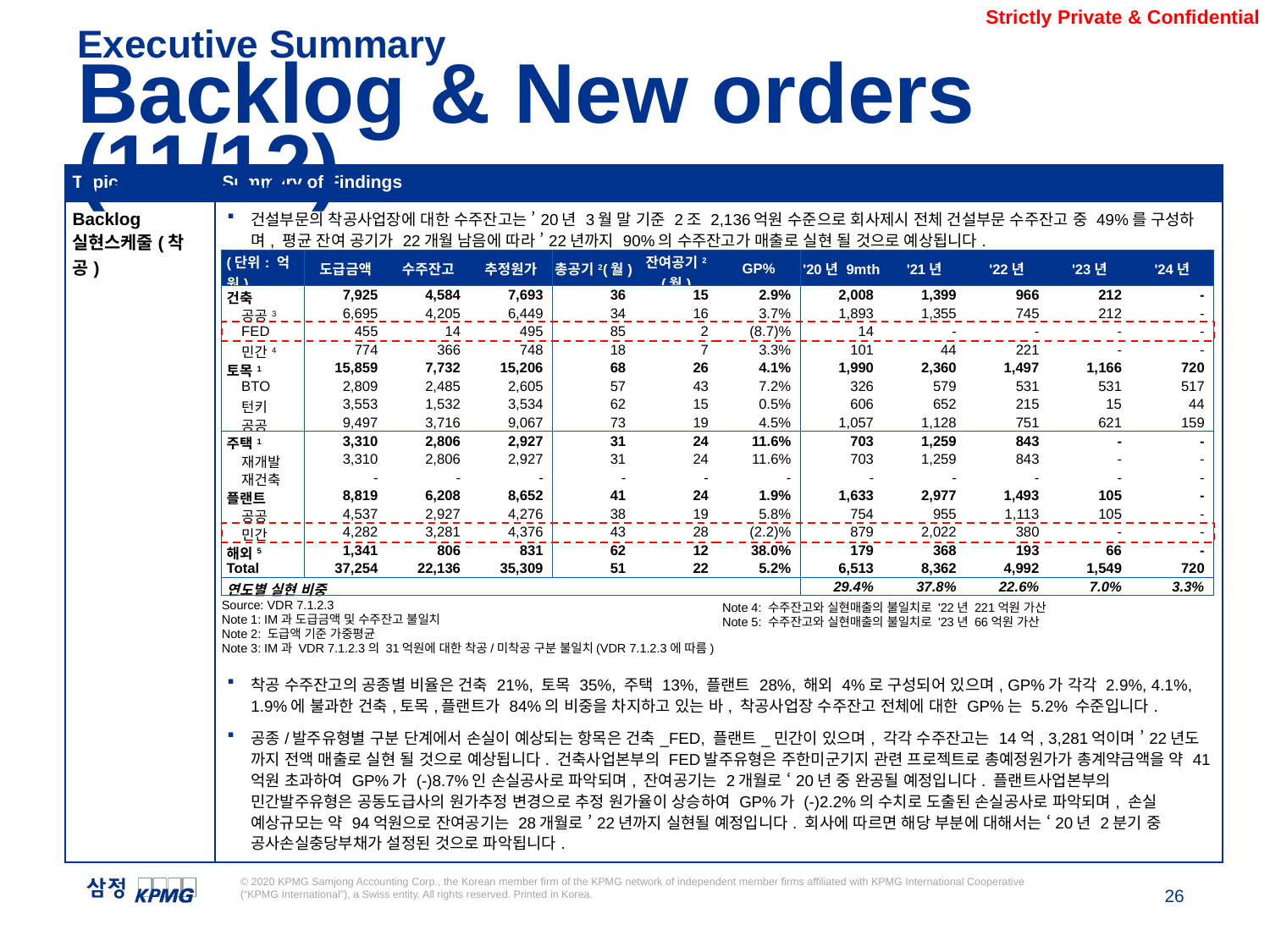

Executive Summary

Backlog & New orders (11/12)
| Topic | Summary of Findings |
| --- | --- |
| Backlog 실현스케줄(착공) | 건설부문의 착공사업장에 대한 수주잔고는 ’20년 3월 말 기준 2조 2,136억원 수준으로 회사제시 전체 건설부문 수주잔고 중 49%를 구성하며, 평균 잔여 공기가 22개월 남음에 따라 ’22년까지 90%의 수주잔고가 매출로 실현 될 것으로 예상됩니다. 착공 수주잔고의 공종별 비율은 건축 21%, 토목 35%, 주택 13%, 플랜트 28%, 해외 4%로 구성되어 있으며, GP%가 각각 2.9%, 4.1%, 1.9%에 불과한 건축,토목,플랜트가 84%의 비중을 차지하고 있는 바, 착공사업장 수주잔고 전체에 대한 GP%는 5.2% 수준입니다. 공종/발주유형별 구분 단계에서 손실이 예상되는 항목은 건축\_FED, 플랜트\_민간이 있으며, 각각 수주잔고는 14억, 3,281억이며 ’22년도 까지 전액 매출로 실현 될 것으로 예상됩니다. 건축사업본부의 FED발주유형은 주한미군기지 관련 프로젝트로 총예정원가가 총계약금액을 약 41억원 초과하여 GP%가 (-)8.7%인 손실공사로 파악되며, 잔여공기는 2개월로 ‘20년 중 완공될 예정입니다. 플랜트사업본부의 민간발주유형은 공동도급사의 원가추정 변경으로 추정 원가율이 상승하여 GP%가 (-)2.2%의 수치로 도출된 손실공사로 파악되며, 손실 예상규모는 약 94억원으로 잔여공기는 28개월로 ’22년까지 실현될 예정입니다. 회사에 따르면 해당 부분에 대해서는 ‘20년 2분기 중 공사손실충당부채가 설정된 것으로 파악됩니다. |
| (단위: 억원) | 도급금액 | 수주잔고 | 추정원가 | 총공기2(월) | 잔여공기2 (월) | GP% | '20년 9mth | '21년 | '22년 | '23년 | '24년 |
| --- | --- | --- | --- | --- | --- | --- | --- | --- | --- | --- | --- |
| 건축 | 7,925 | 4,584 | 7,693 | 36 | 15 | 2.9% | 2,008 | 1,399 | 966 | 212 | - |
| 공공3 | 6,695 | 4,205 | 6,449 | 34 | 16 | 3.7% | 1,893 | 1,355 | 745 | 212 | - |
| FED | 455 | 14 | 495 | 85 | 2 | (8.7)% | 14 | - | - | - | - |
| 민간4 | 774 | 366 | 748 | 18 | 7 | 3.3% | 101 | 44 | 221 | - | - |
| 토목1 | 15,859 | 7,732 | 15,206 | 68 | 26 | 4.1% | 1,990 | 2,360 | 1,497 | 1,166 | 720 |
| BTO | 2,809 | 2,485 | 2,605 | 57 | 43 | 7.2% | 326 | 579 | 531 | 531 | 517 |
| 턴키 | 3,553 | 1,532 | 3,534 | 62 | 15 | 0.5% | 606 | 652 | 215 | 15 | 44 |
| 공공 | 9,497 | 3,716 | 9,067 | 73 | 19 | 4.5% | 1,057 | 1,128 | 751 | 621 | 159 |
| 주택1 | 3,310 | 2,806 | 2,927 | 31 | 24 | 11.6% | 703 | 1,259 | 843 | - | - |
| 재개발 | 3,310 | 2,806 | 2,927 | 31 | 24 | 11.6% | 703 | 1,259 | 843 | - | - |
| 재건축 | - | - | - | - | - | - | - | - | - | - | - |
| 플랜트 | 8,819 | 6,208 | 8,652 | 41 | 24 | 1.9% | 1,633 | 2,977 | 1,493 | 105 | - |
| 공공 | 4,537 | 2,927 | 4,276 | 38 | 19 | 5.8% | 754 | 955 | 1,113 | 105 | - |
| 민간 | 4,282 | 3,281 | 4,376 | 43 | 28 | (2.2)% | 879 | 2,022 | 380 | - | - |
| 해외5 | 1,341 | 806 | 831 | 62 | 12 | 38.0% | 179 | 368 | 193 | 66 | - |
| Total | 37,254 | 22,136 | 35,309 | 51 | 22 | 5.2% | 6,513 | 8,362 | 4,992 | 1,549 | 720 |
| 연도별 실현 비중 |  |  |  |  |  |  | 29.4% | 37.8% | 22.6% | 7.0% | 3.3% |

Source: VDR 7.1.2.3
Note 4: 수주잔고와 실현매출의 불일치로 '22년 221억원 가산
Note 1: IM과 도급금액 및 수주잔고 불일치
Note 5: 수주잔고와 실현매출의 불일치로 '23년 66억원 가산
Note 2: 도급액 기준 가중평균
Note 3: IM과 VDR 7.1.2.3의 31억원에 대한 착공/미착공 구분 불일치(VDR 7.1.2.3에 따름)